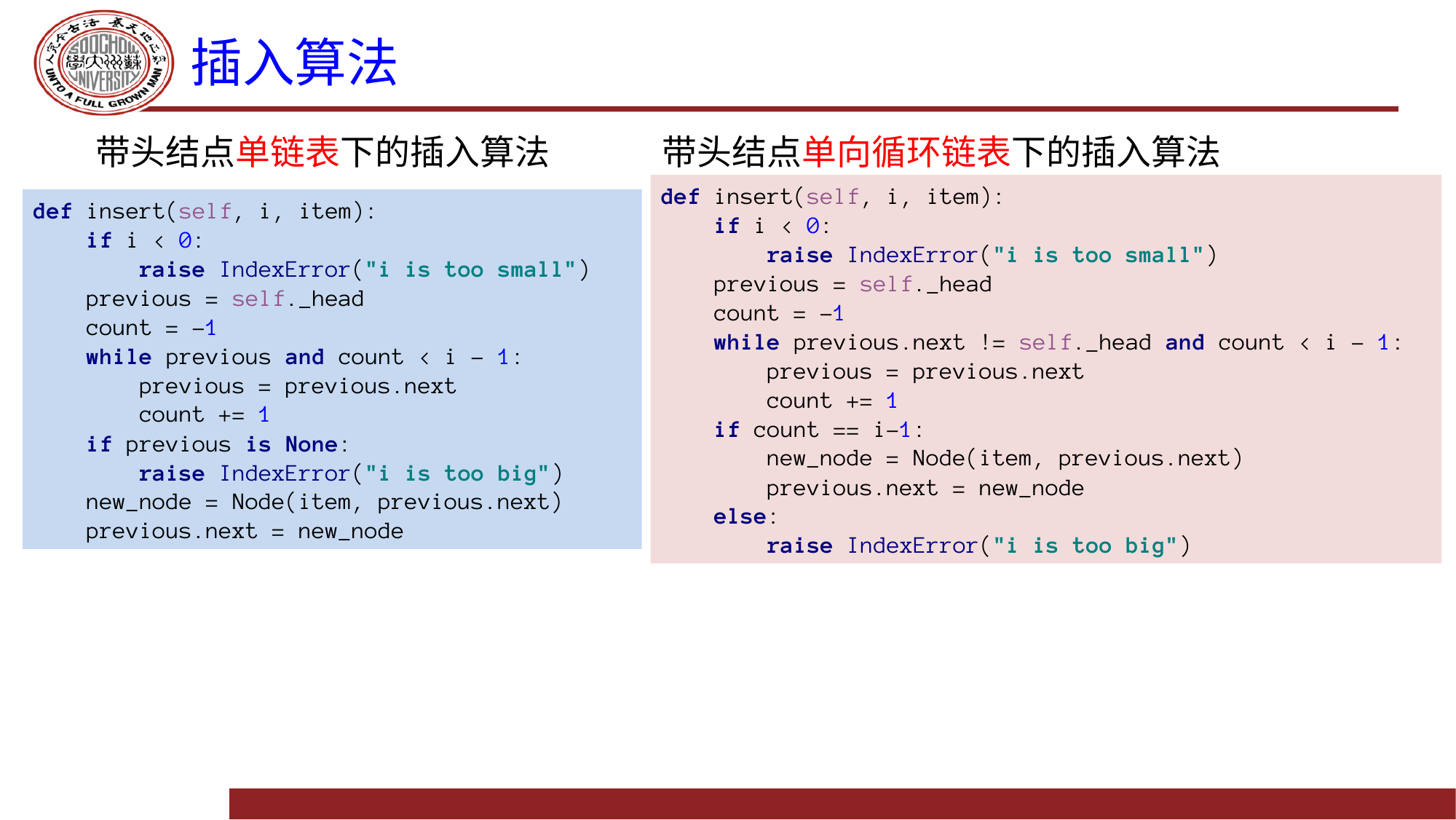

# 插入算法
带头结点单链表下的插入算法
带头结点单向循环链表下的插入算法
def insert(self, i, item):
    if i < 0:
        raise IndexError("i is too small")
    previous = self._head
    count = -1
    while previous.next != self._head and count < i - 1:
        previous = previous.next
        count += 1
    if count == i-1:
        new_node = Node(item, previous.next)
        previous.next = new_node
    else:
        raise IndexError("i is too big")
def insert(self, i, item):
    if i < 0:
        raise IndexError("i is too small")
    previous = self._head
    count = -1
    while previous and count < i - 1:
        previous = previous.next
        count += 1
    if previous is None:
        raise IndexError("i is too big")
    new_node = Node(item, previous.next)
    previous.next = new_node